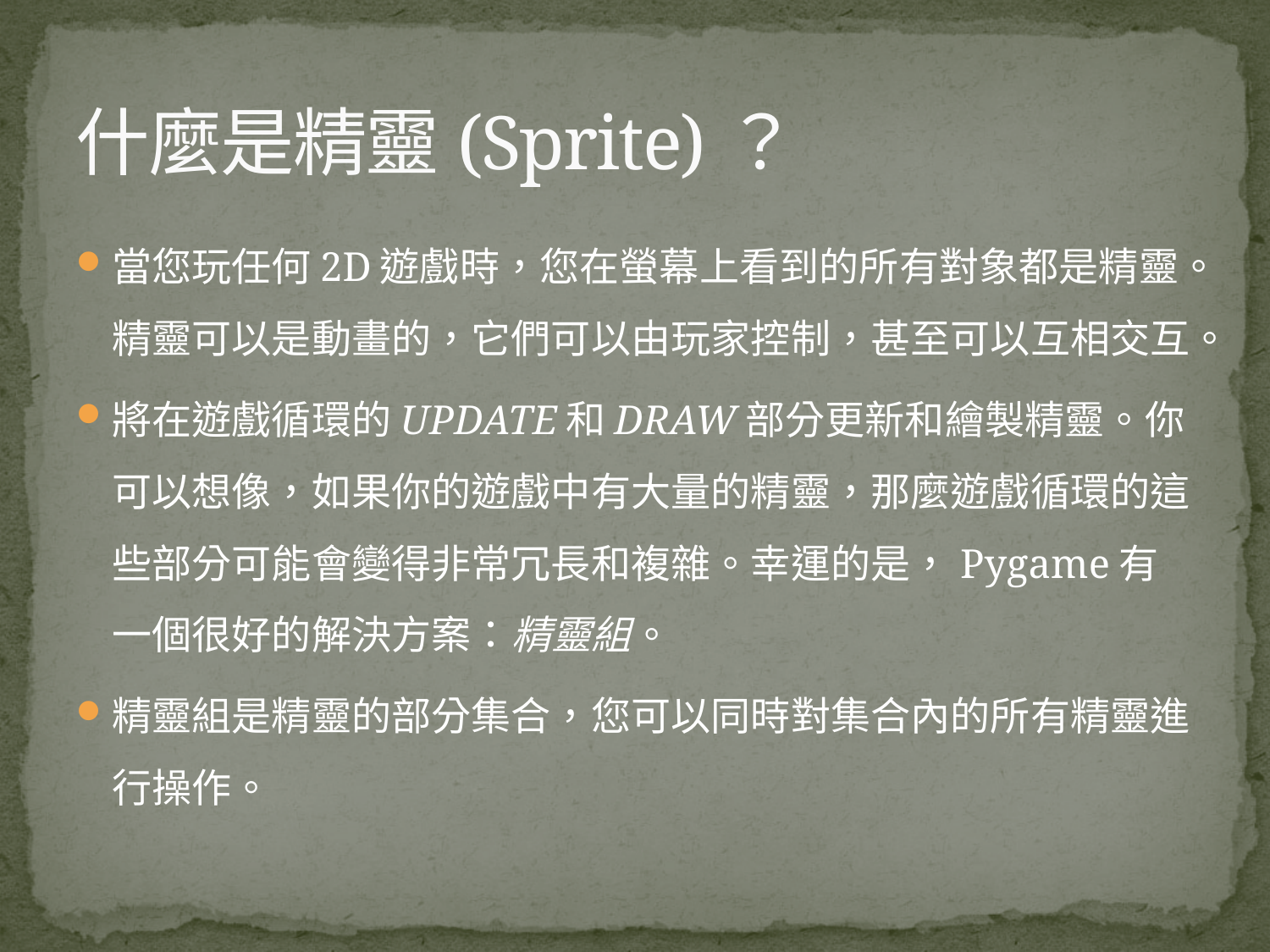

# 什麼是精靈(Sprite)？
當您玩任何2D遊戲時，您在螢幕上看到的所有對象都是精靈。精靈可以是動畫的，它們可以由玩家控制，甚至可以互相交互。
將在遊戲循環的UPDATE和DRAW部分更新和繪製精靈。你可以想像，如果你的遊戲中有大量的精靈，那麼遊戲循環的這些部分可能會變得非常冗長和複雜。幸運的是，Pygame有一個很好的解決方案：精靈組。
精靈組是精靈的部分集合，您可以同時對集合內的所有精靈進行操作。